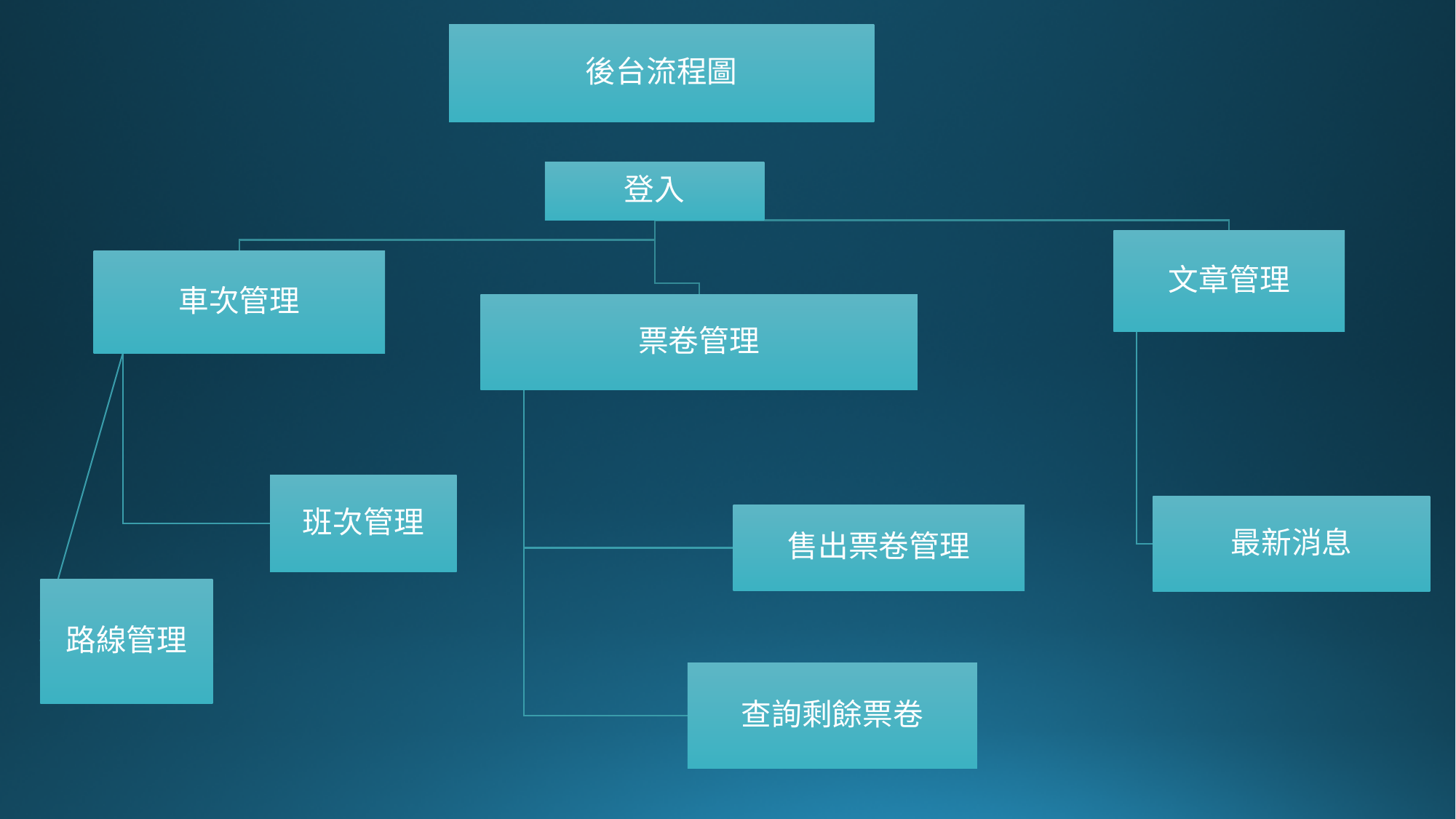

後台流程圖
登入
車次管理
路線管理
班次管理
票卷管理
售出票卷管理
查詢剩餘票卷
文章管理
最新消息